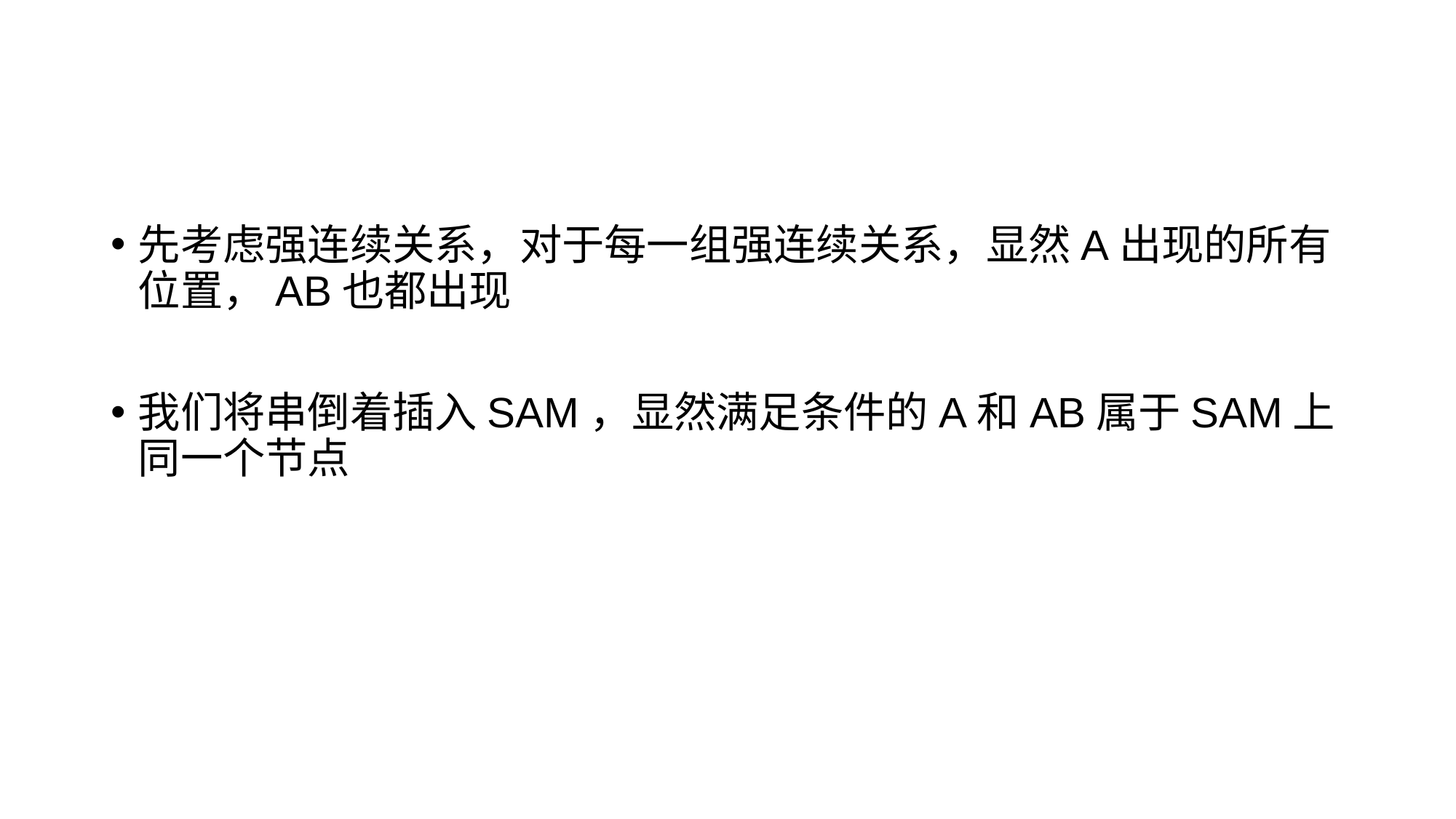

先考虑强连续关系，对于每一组强连续关系，显然A出现的所有位置，AB也都出现

我们将串倒着插入SAM，显然满足条件的A和AB属于SAM上同一个节点